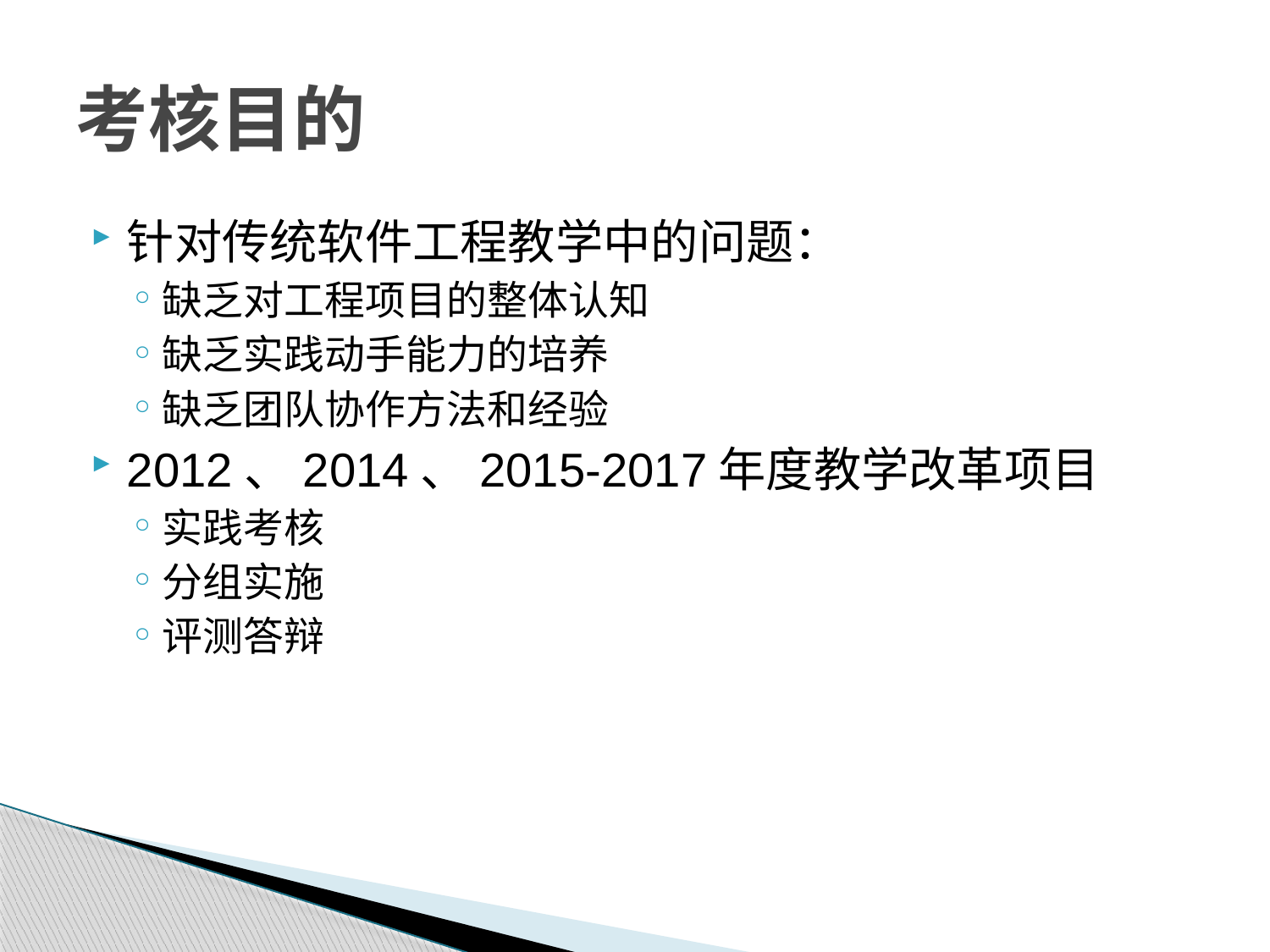

# 考核目的
针对传统软件工程教学中的问题：
缺乏对工程项目的整体认知
缺乏实践动手能力的培养
缺乏团队协作方法和经验
2012、2014、2015-2017年度教学改革项目
实践考核
分组实施
评测答辩